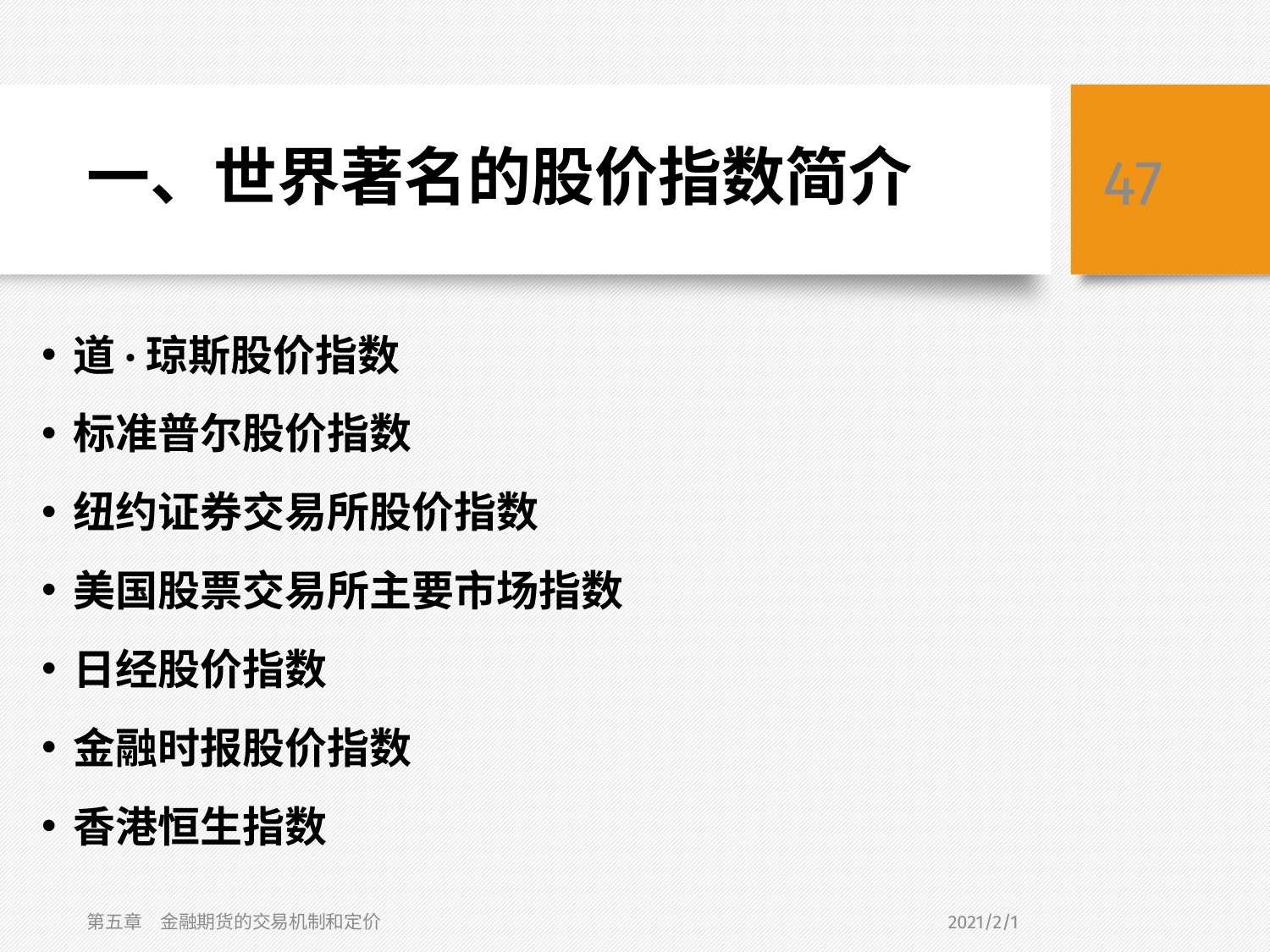

# 一、世界著名的股价指数简介
47
道·琼斯股价指数
标准普尔股价指数
纽约证券交易所股价指数
美国股票交易所主要市场指数
日经股价指数
金融时报股价指数
香港恒生指数
2021/2/1
第五章　金融期货的交易机制和定价